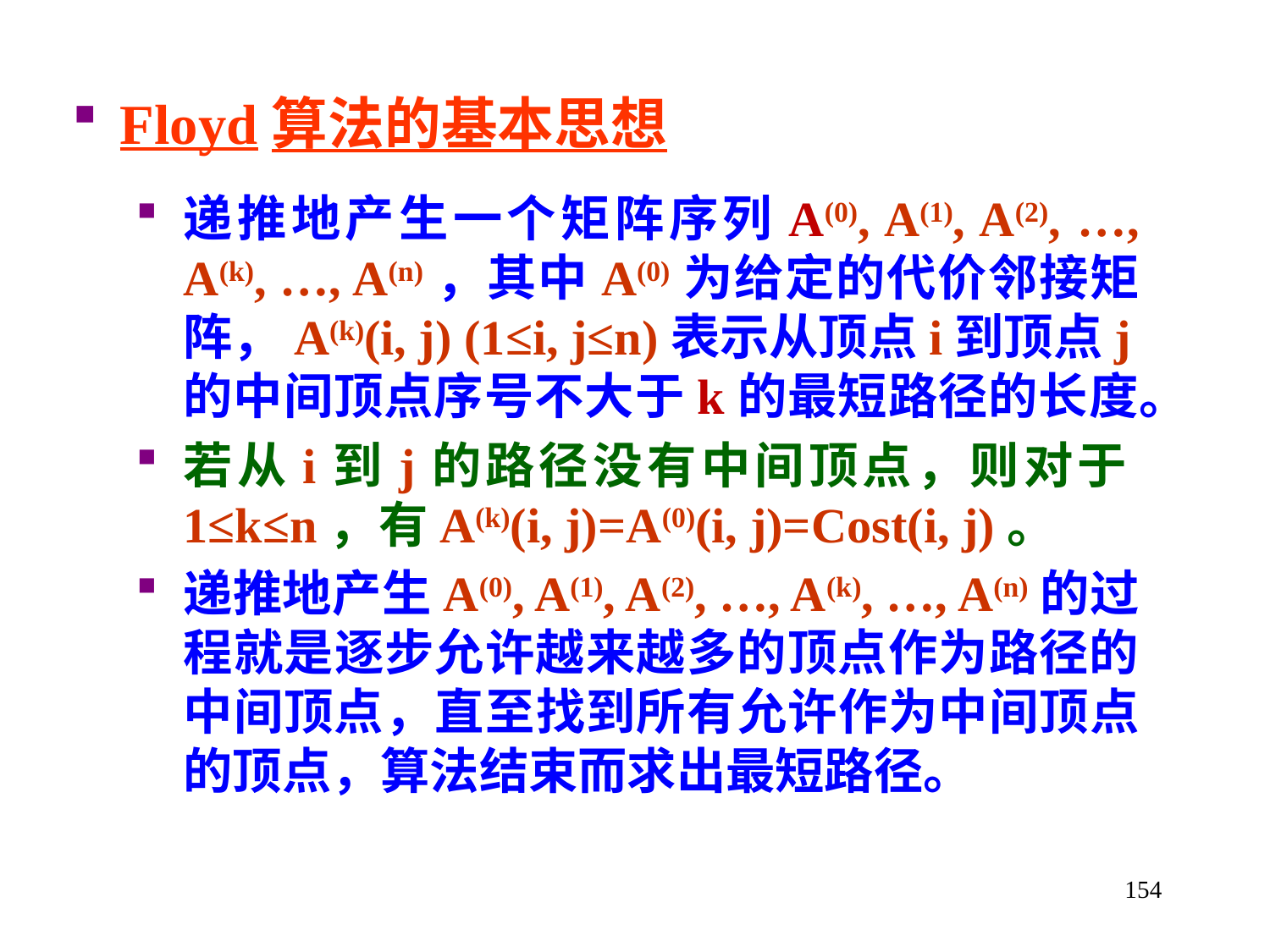

Floyd算法的基本思想
递推地产生一个矩阵序列A(0), A(1), A(2), …, A(k), …, A(n)，其中A(0)为给定的代价邻接矩阵，A(k)(i, j) (1≤i, j≤n)表示从顶点i到顶点j的中间顶点序号不大于k的最短路径的长度。
若从i到j的路径没有中间顶点，则对于1≤k≤n，有A(k)(i, j)=A(0)(i, j)=Cost(i, j)。
递推地产生A(0), A(1), A(2), …, A(k), …, A(n)的过程就是逐步允许越来越多的顶点作为路径的中间顶点，直至找到所有允许作为中间顶点的顶点，算法结束而求出最短路径。
154